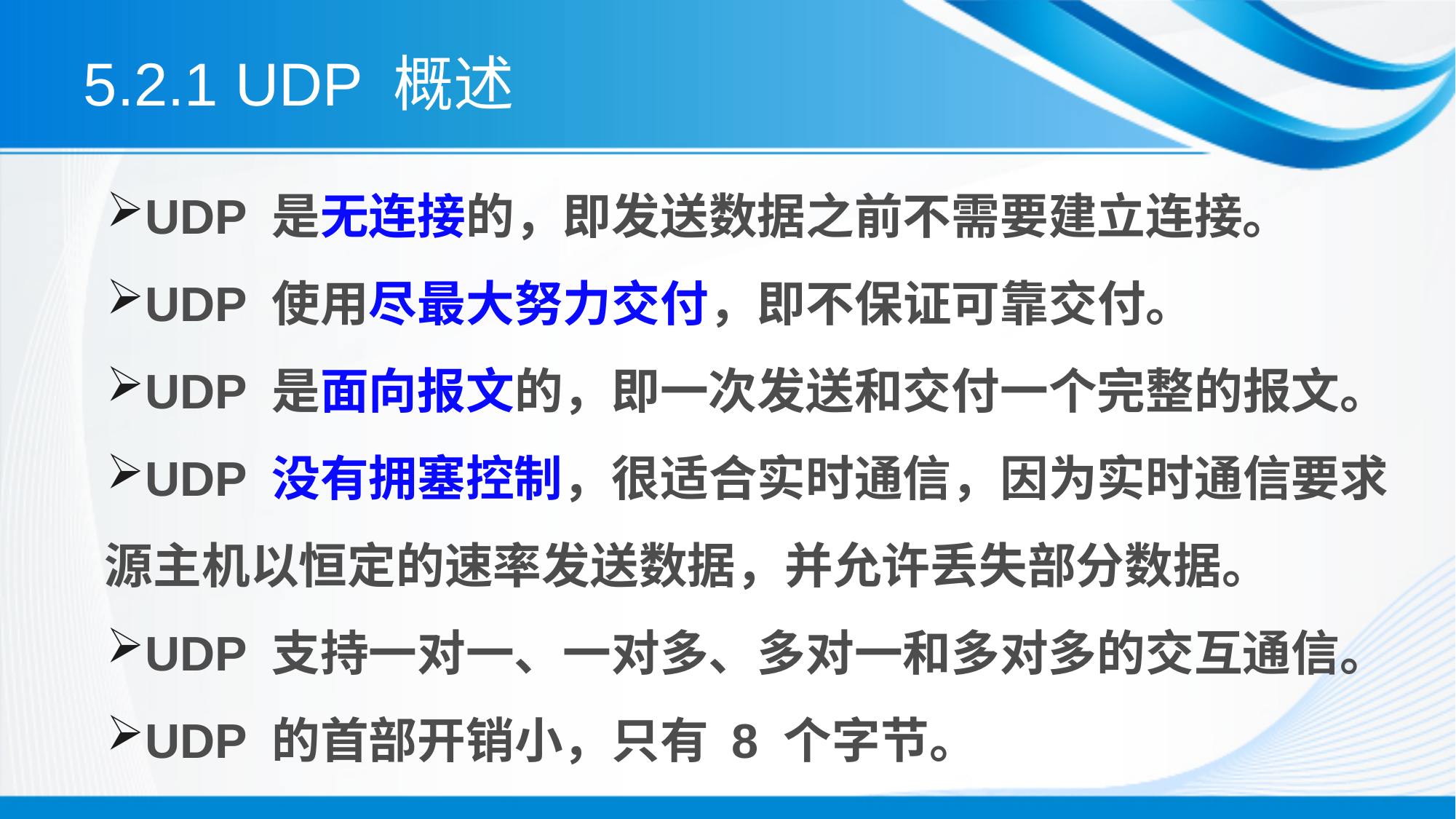

# 5.2.1 UDP 概述
UDP 是无连接的，即发送数据之前不需要建立连接。
UDP 使用尽最大努力交付，即不保证可靠交付。
UDP 是面向报文的，即一次发送和交付一个完整的报文。
UDP 没有拥塞控制，很适合实时通信，因为实时通信要求源主机以恒定的速率发送数据，并允许丢失部分数据。
UDP 支持一对一、一对多、多对一和多对多的交互通信。
UDP 的首部开销小，只有 8 个字节。